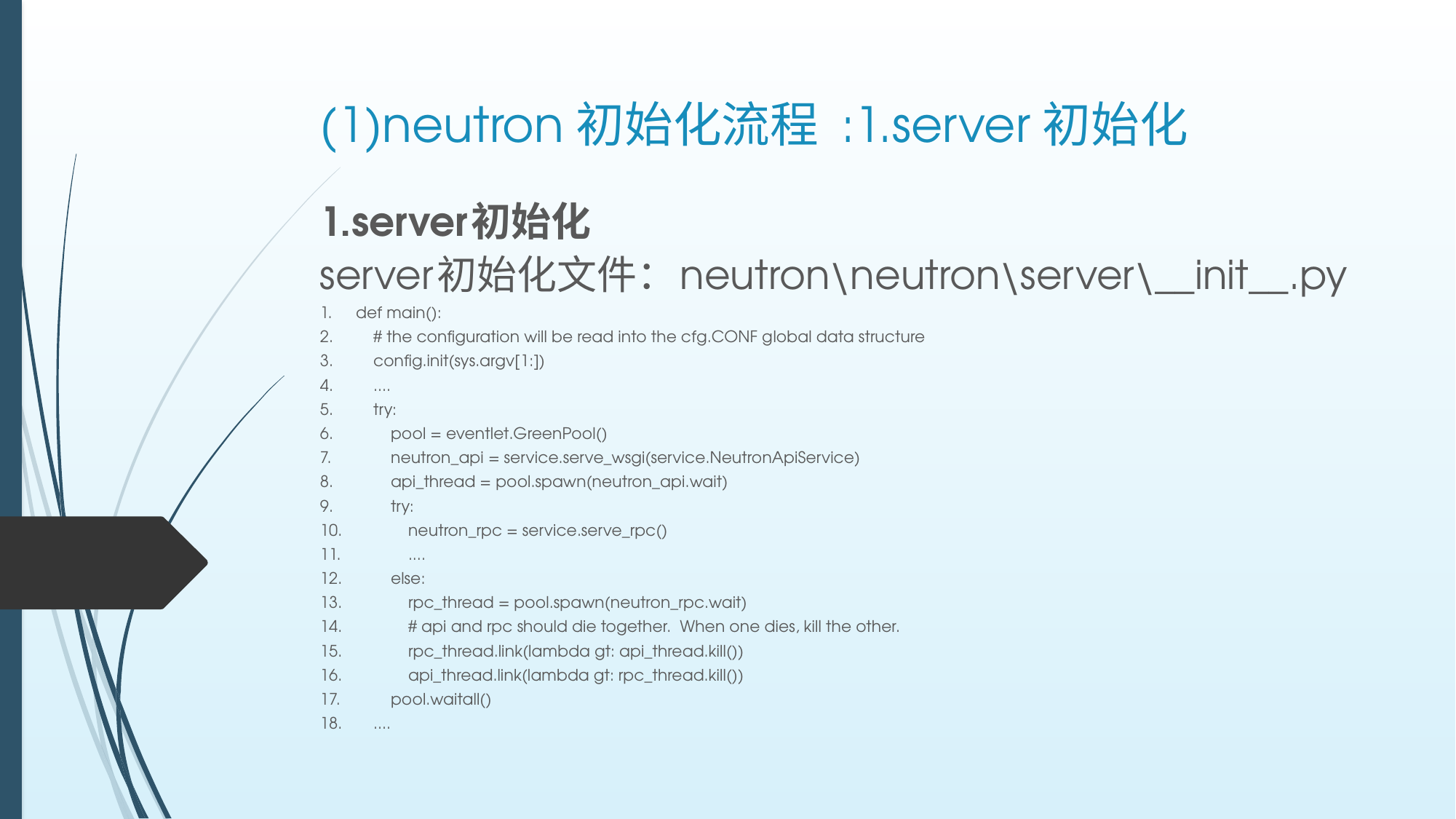

# (1)neutron初始化流程 :1.server初始化
1.server初始化
server初始化文件：neutron\neutron\server\__init__.py
1.	def main():
2.	    # the configuration will be read into the cfg.CONF global data structure
3.	    config.init(sys.argv[1:])
4.	    ....
5.	    try:
6.	        pool = eventlet.GreenPool()
7.	        neutron_api = service.serve_wsgi(service.NeutronApiService)
8.	        api_thread = pool.spawn(neutron_api.wait)
9.	        try:
10.	            neutron_rpc = service.serve_rpc()
11.	            ....
12.	        else:
13.	            rpc_thread = pool.spawn(neutron_rpc.wait)
14.	            # api and rpc should die together.  When one dies, kill the other.
15.	            rpc_thread.link(lambda gt: api_thread.kill())
16.	            api_thread.link(lambda gt: rpc_thread.kill())
17.	        pool.waitall()
18.	    ....